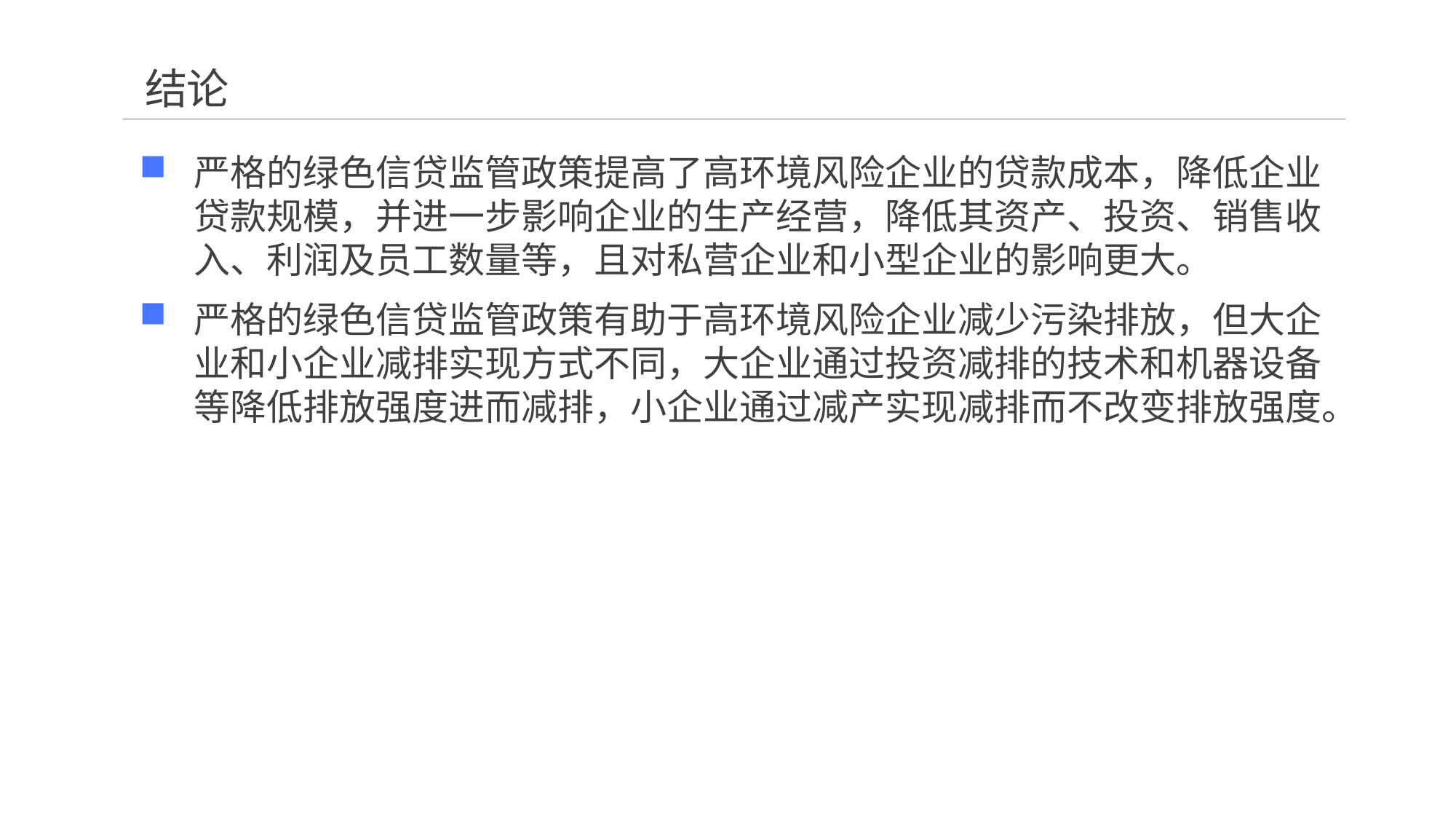

# 结论
严格的绿色信贷监管政策提高了高环境风险企业的贷款成本，降低企业贷款规模，并进一步影响企业的生产经营，降低其资产、投资、销售收入、利润及员工数量等，且对私营企业和小型企业的影响更大。
严格的绿色信贷监管政策有助于高环境风险企业减少污染排放，但大企业和小企业减排实现方式不同，大企业通过投资减排的技术和机器设备等降低排放强度进而减排，小企业通过减产实现减排而不改变排放强度。